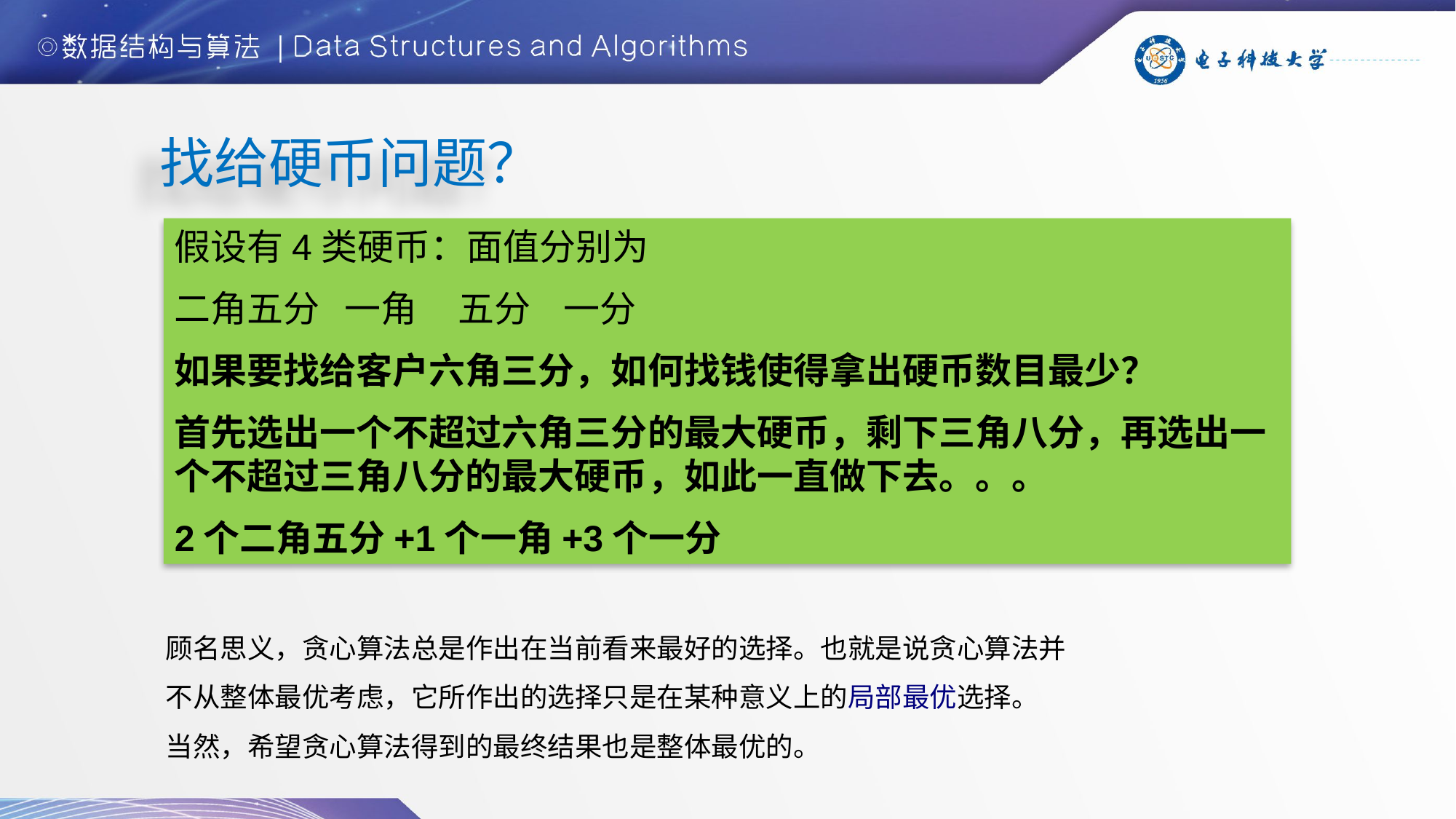

# 找给硬币问题？
假设有4类硬币：面值分别为
二角五分   一角     五分    一分
如果要找给客户六角三分，如何找钱使得拿出硬币数目最少？
首先选出一个不超过六角三分的最大硬币，剩下三角八分，再选出一个不超过三角八分的最大硬币，如此一直做下去。。。
2个二角五分+1个一角+3个一分
顾名思义，贪心算法总是作出在当前看来最好的选择。也就是说贪心算法并
不从整体最优考虑，它所作出的选择只是在某种意义上的局部最优选择。
当然，希望贪心算法得到的最终结果也是整体最优的。